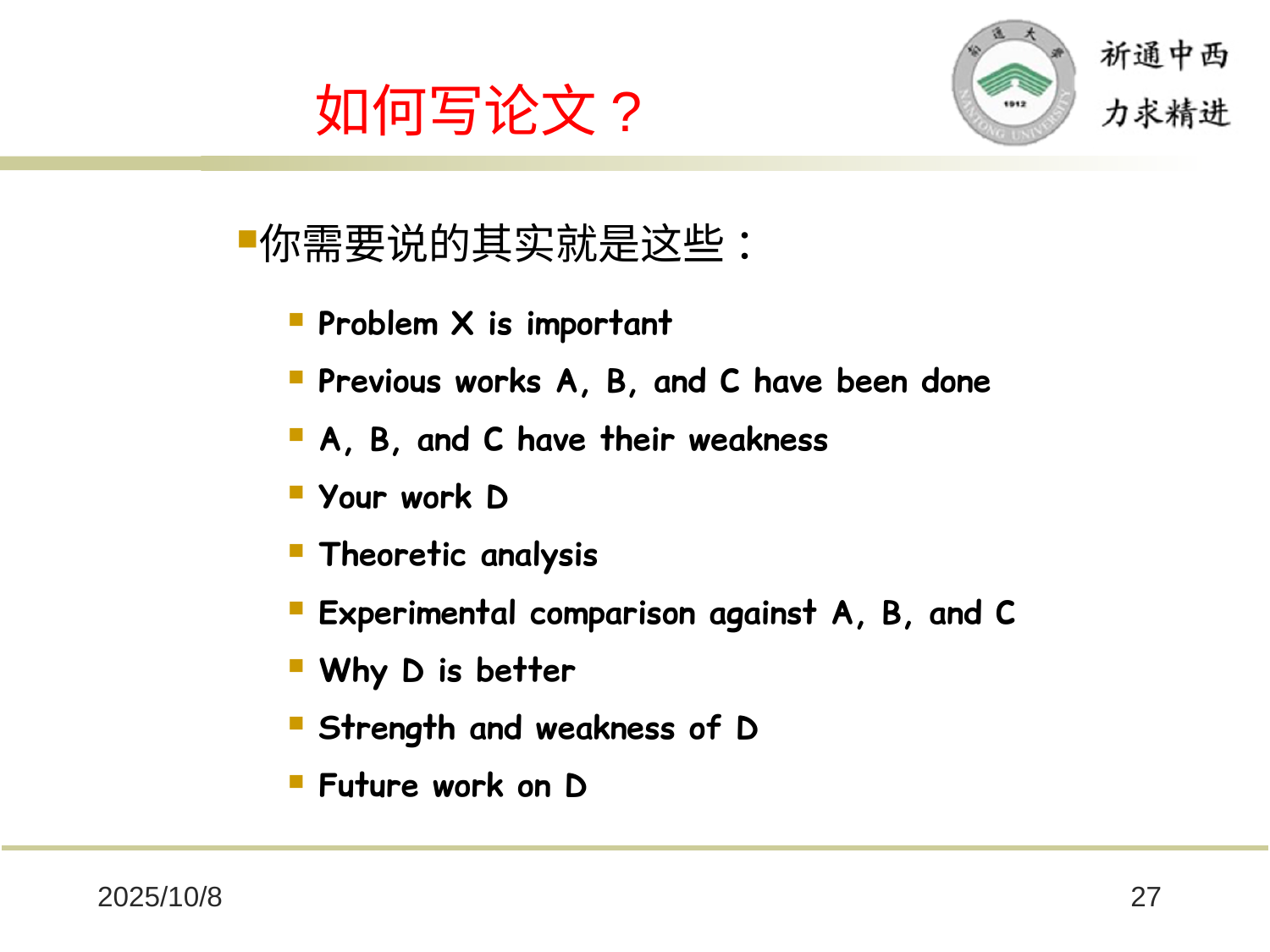

# 如何写论文?
你需要说的其实就是这些 ：
 Problem X is important
 Previous works A, B, and C have been done
 A, B, and C have their weakness
 Your work D
 Theoretic analysis
 Experimental comparison against A, B, and C
 Why D is better
 Strength and weakness of D
 Future work on D

2025/10/8
27